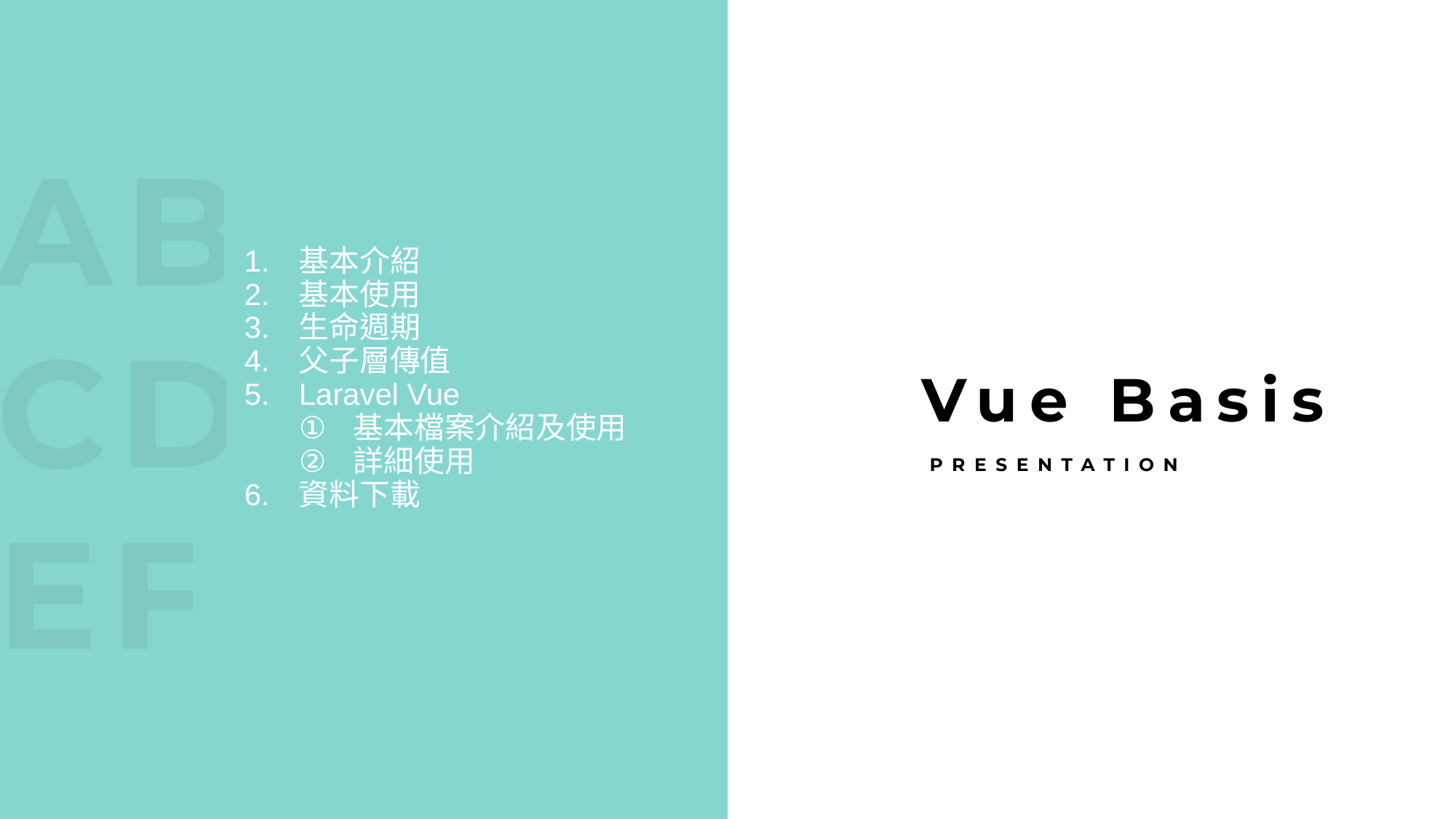

AB
CD
EF
基本介紹
基本使用
生命週期
父子層傳值
Laravel Vue
基本檔案介紹及使用
詳細使用
資料下載

Vue Basis
PRESENTATION